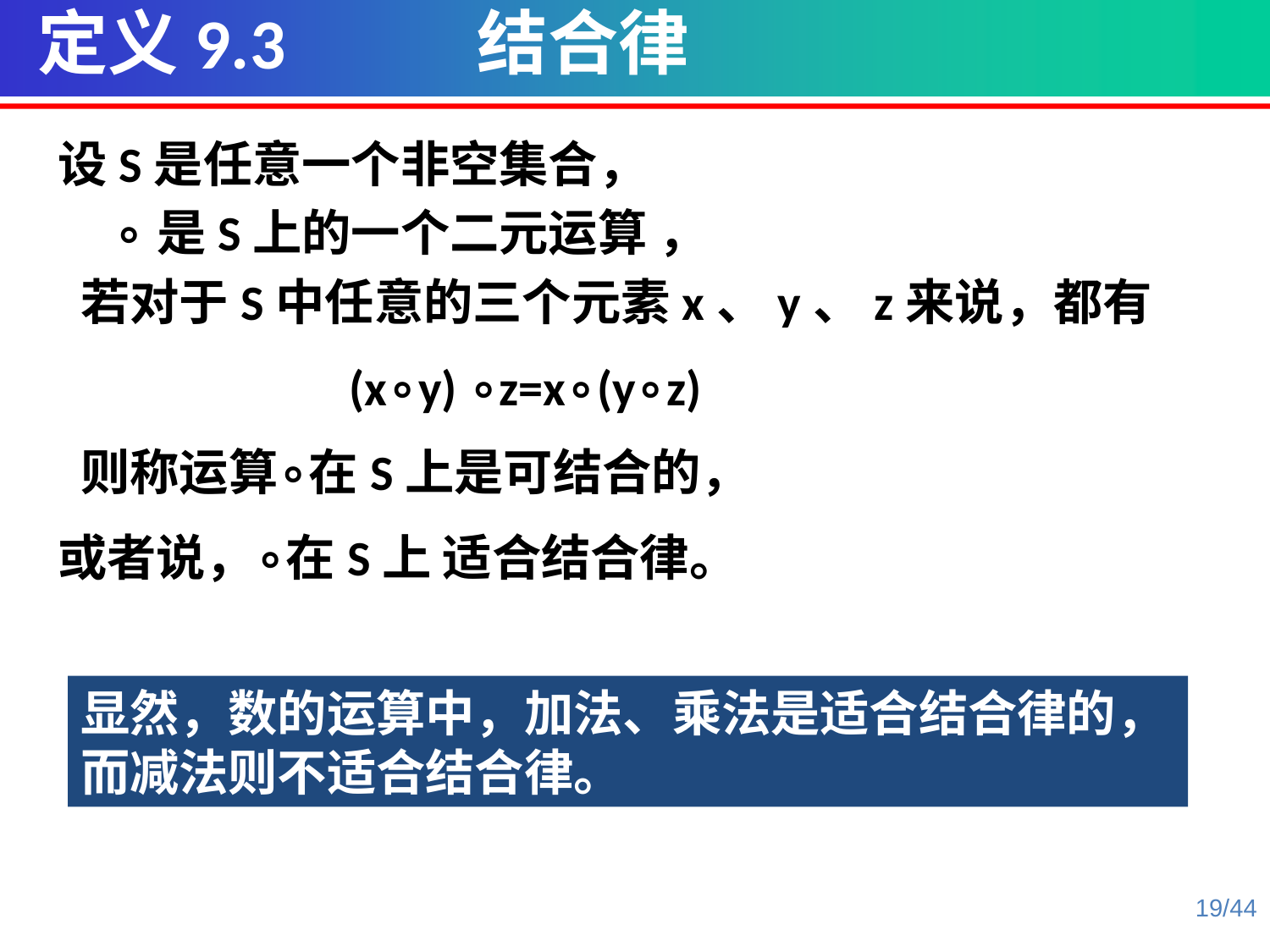

定义9.3           结合律
设S是任意一个非空集合，
     ∘是S上的一个二元运算 ，
 若对于S中任意的三个元素x、y、z来说，都有
                          (x∘y) ∘z=x∘(y∘z)
 则称运算∘在S上是可结合的，
或者说，∘在S上 适合结合律。
显然，数的运算中，加法、乘法是适合结合律的，而减法则不适合结合律。
19/44